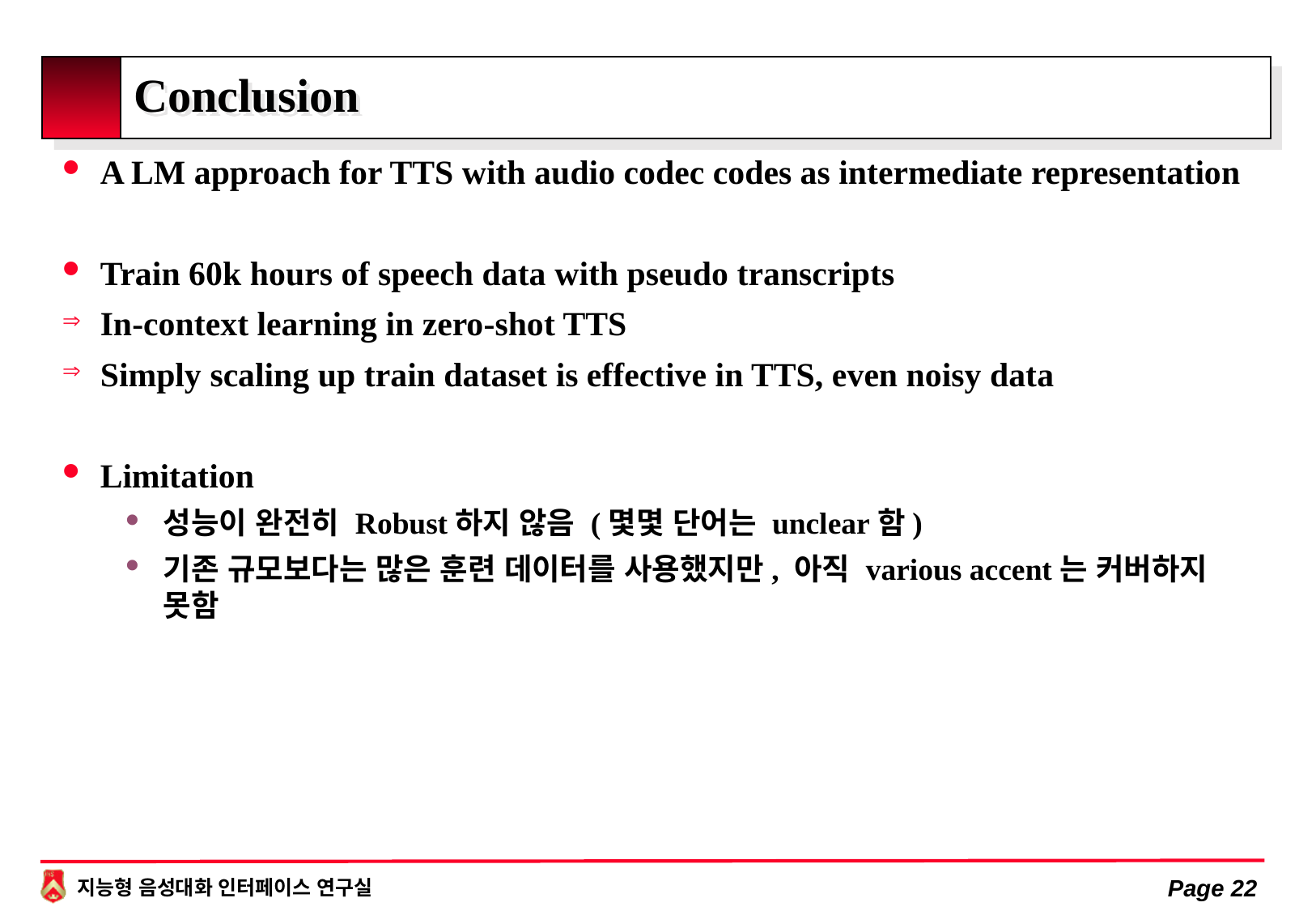

# Conclusion
A LM approach for TTS with audio codec codes as intermediate representation

Train 60k hours of speech data with pseudo transcripts
In-context learning in zero-shot TTS
Simply scaling up train dataset is effective in TTS, even noisy data

Limitation
성능이 완전히 Robust하지 않음 (몇몇 단어는 unclear함)
기존 규모보다는 많은 훈련 데이터를 사용했지만, 아직 various accent는 커버하지 못함

Page 22